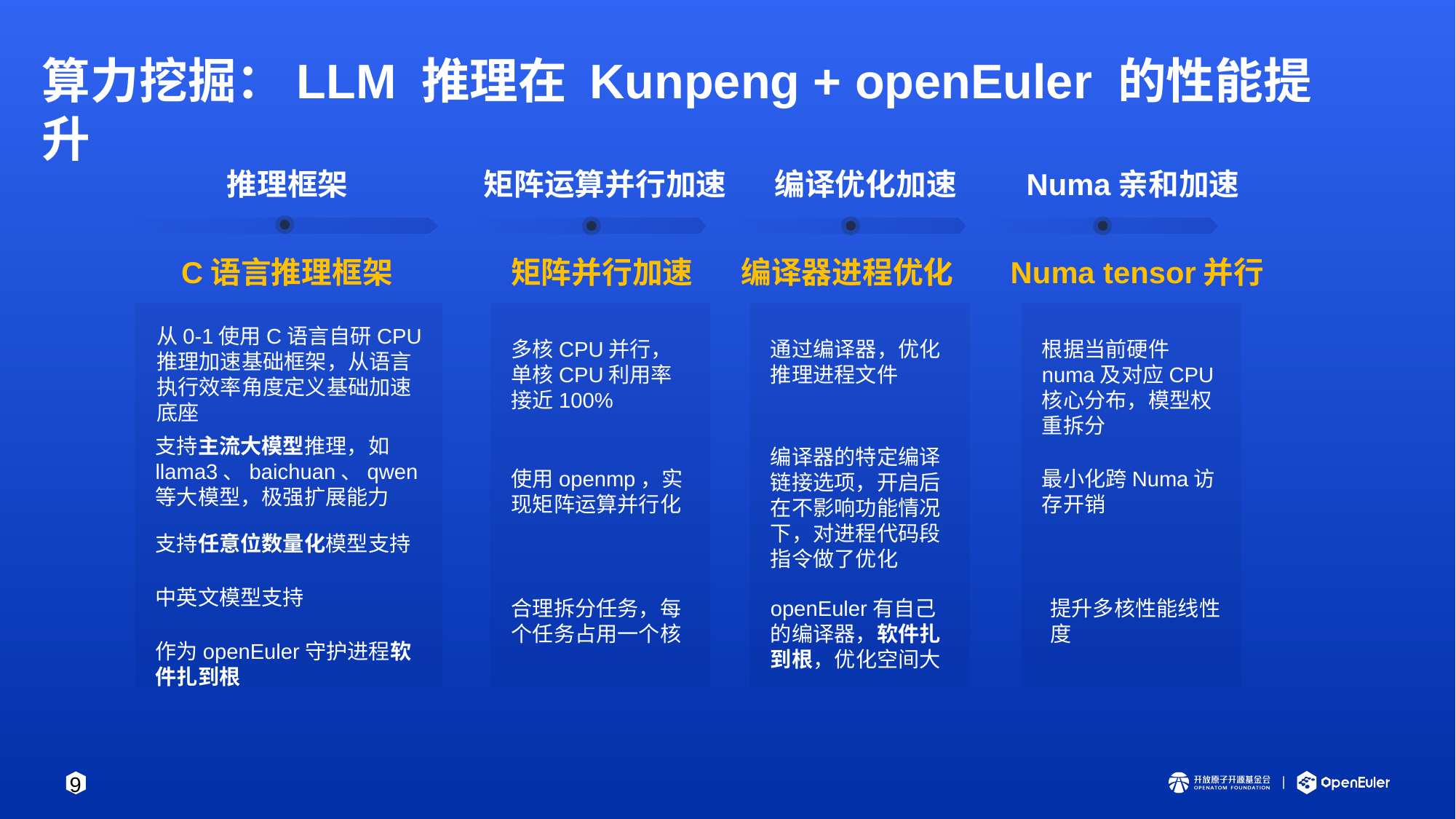

算力挖掘：LLM 推理在 Kunpeng + openEuler 的性能提升
推理框架
矩阵运算并行加速
编译优化加速
Numa亲和加速

C语言推理框架
矩阵并行加速
编译器进程优化
Numa tensor并行

从0-1使用C语言自研CPU推理加速基础框架，从语言执行效率角度定义基础加速底座

多核CPU并行，单核CPU利用率接近100%
通过编译器，优化推理进程文件
根据当前硬件numa及对应CPU核心分布，模型权重拆分
支持主流大模型推理，如llama3、baichuan、qwen等大模型，极强扩展能力
编译器的特定编译链接选项，开启后在不影响功能情况下，对进程代码段指令做了优化
使用openmp，实现矩阵运算并行化
最小化跨Numa访存开销
支持任意位数量化模型支持
中英文模型支持
合理拆分任务，每个任务占用一个核
openEuler有自己的编译器，软件扎到根，优化空间大
提升多核性能线性度
作为openEuler守护进程软件扎到根
9